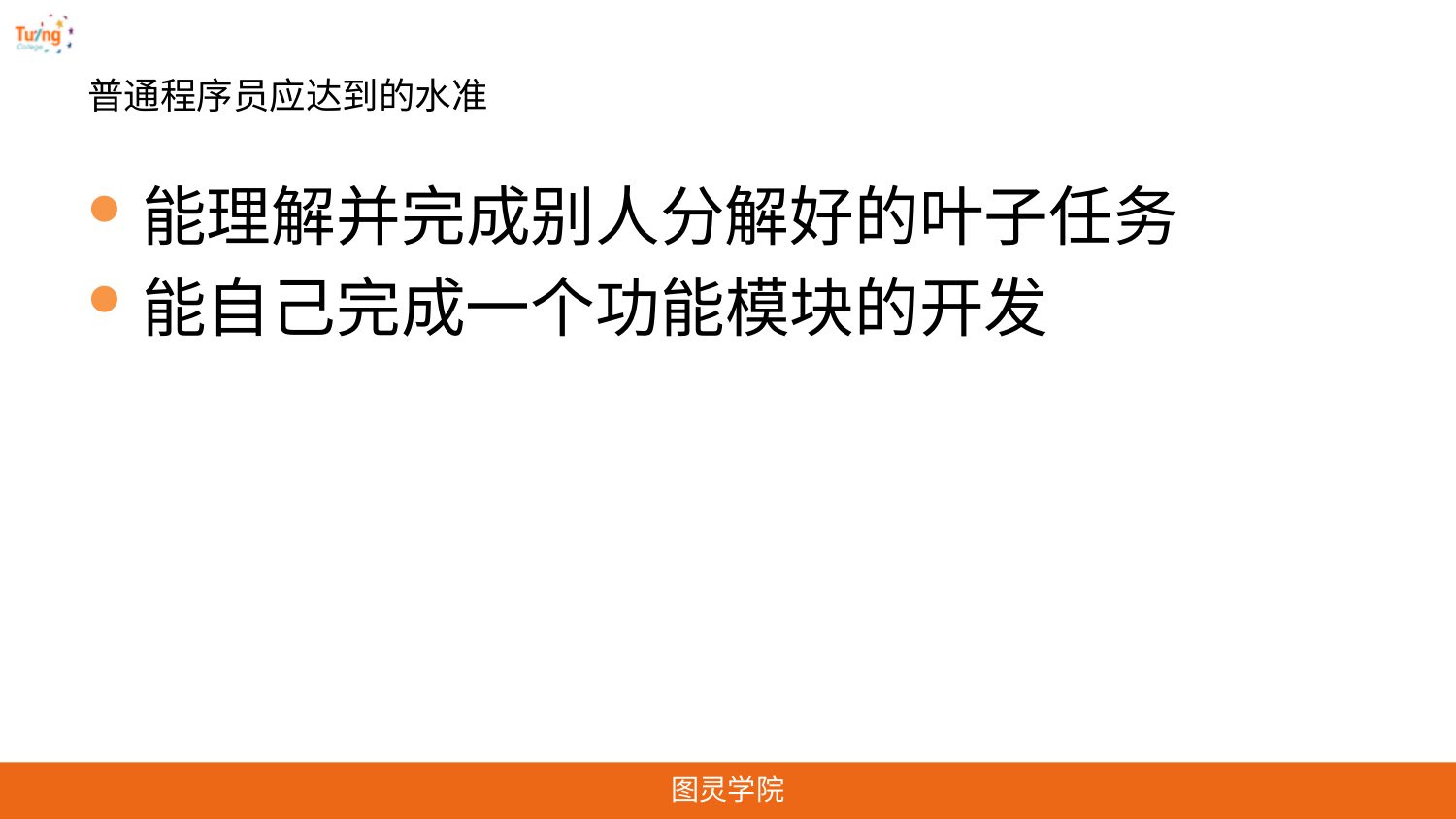

# 普通程序员应达到的水准
能理解并完成别人分解好的叶子任务
能自己完成一个功能模块的开发
图灵学院